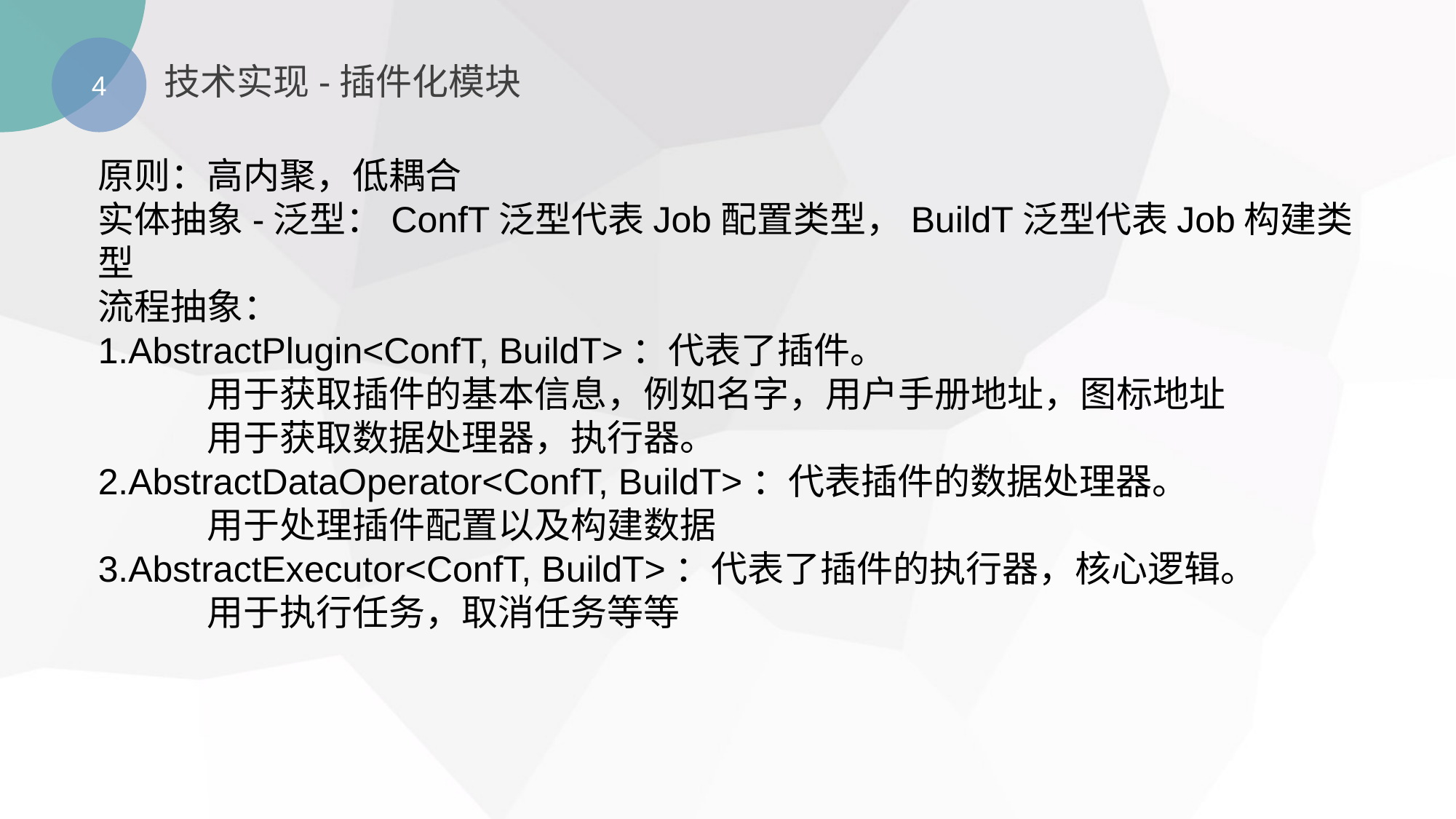

4
技术实现-插件化模块
原则：高内聚，低耦合
实体抽象-泛型：ConfT泛型代表Job配置类型，BuildT泛型代表Job构建类型
流程抽象：
1.AbstractPlugin<ConfT, BuildT>：代表了插件。
	用于获取插件的基本信息，例如名字，用户手册地址，图标地址
	用于获取数据处理器，执行器。
2.AbstractDataOperator<ConfT, BuildT>：代表插件的数据处理器。
	用于处理插件配置以及构建数据
3.AbstractExecutor<ConfT, BuildT>：代表了插件的执行器，核心逻辑。
	用于执行任务，取消任务等等